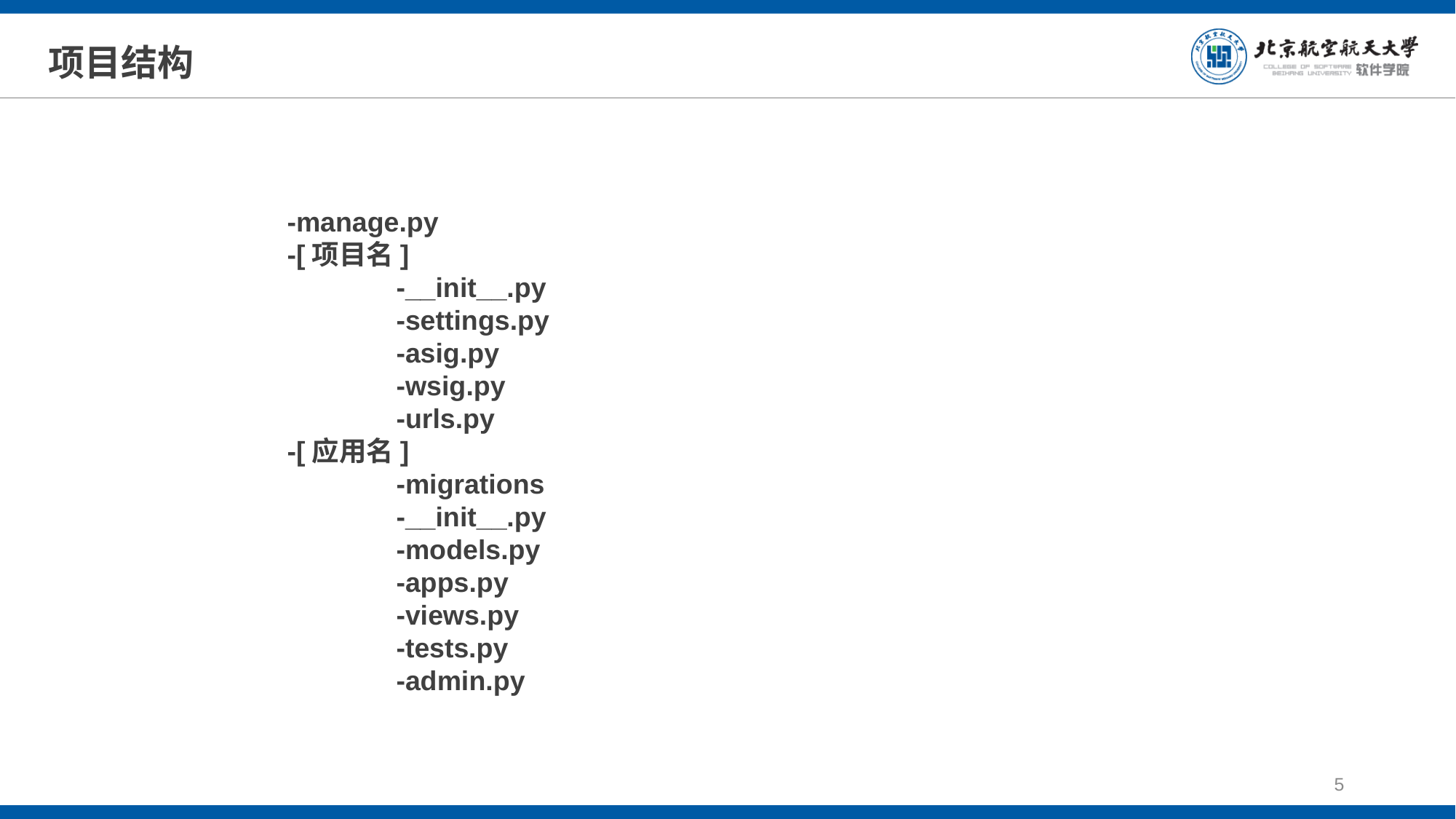

# 项目结构
-manage.py
-[项目名]
	-__init__.py
	-settings.py
	-asig.py
	-wsig.py
	-urls.py
-[应用名]
	-migrations
	-__init__.py
	-models.py
	-apps.py
	-views.py
	-tests.py
	-admin.py
5